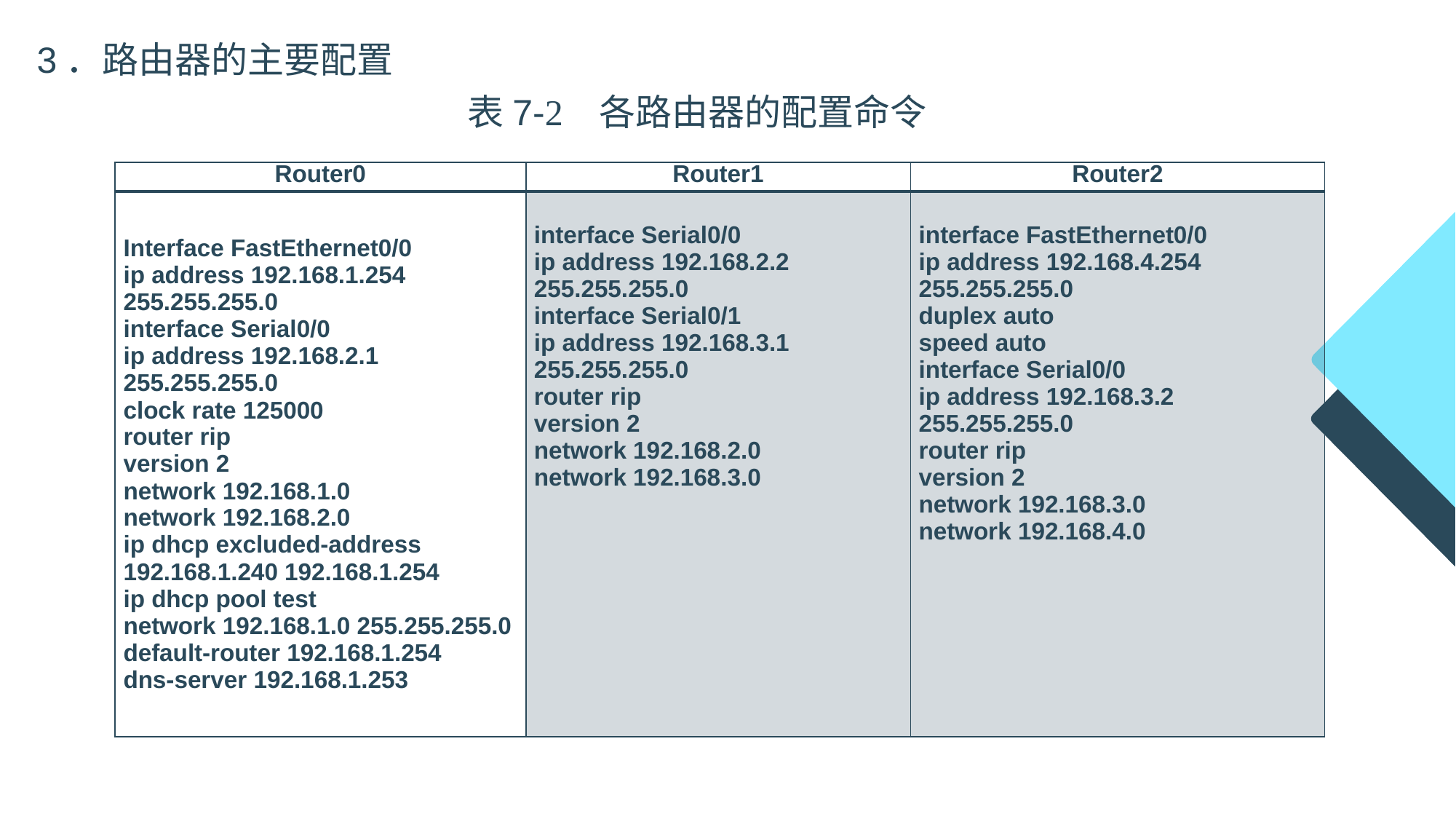

3．路由器的主要配置
表7-2   各路由器的配置命令
| Router0 | Router1 | Router2 |
| --- | --- | --- |
| Interface FastEthernet0/0 ip address 192.168.1.254 255.255.255.0 interface Serial0/0 ip address 192.168.2.1 255.255.255.0 clock rate 125000 router rip version 2 network 192.168.1.0 network 192.168.2.0 ip dhcp excluded-address 192.168.1.240 192.168.1.254 ip dhcp pool test network 192.168.1.0 255.255.255.0 default-router 192.168.1.254 dns-server 192.168.1.253 | interface Serial0/0 ip address 192.168.2.2 255.255.255.0 interface Serial0/1 ip address 192.168.3.1 255.255.255.0 router rip version 2 network 192.168.2.0 network 192.168.3.0 | interface FastEthernet0/0 ip address 192.168.4.254 255.255.255.0 duplex auto speed auto interface Serial0/0 ip address 192.168.3.2 255.255.255.0 router rip version 2 network 192.168.3.0 network 192.168.4.0 |